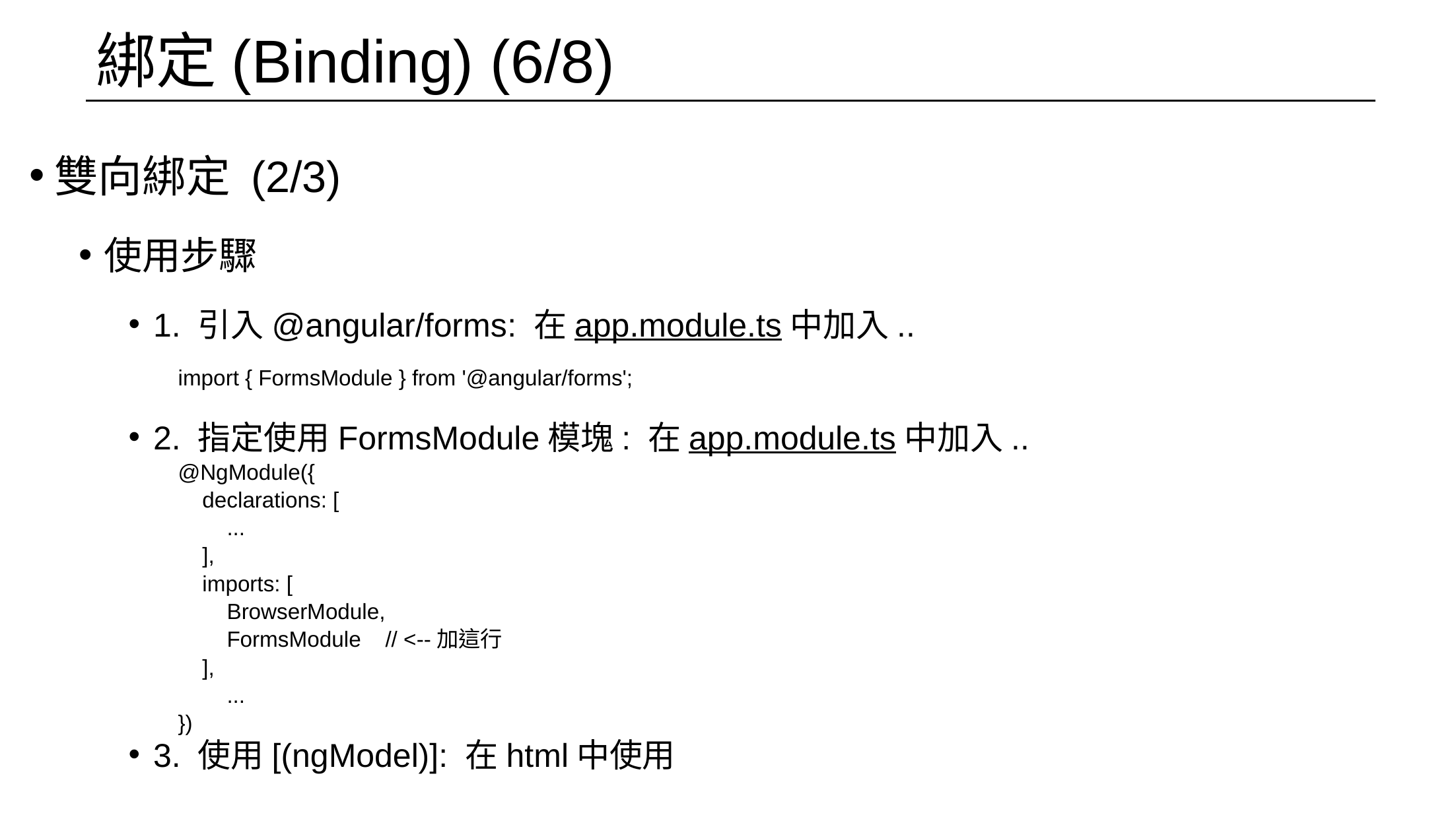

# 綁定(Binding) (6/8)
雙向綁定 (2/3)
使用步驟
1. 引入@angular/forms: 在app.module.ts中加入..
import { FormsModule } from '@angular/forms';
2. 指定使用FormsModule模塊: 在app.module.ts中加入..
@NgModule({
    declarations: [
        ...
    ],
    imports: [
        BrowserModule,
        FormsModule    // <--加這行
    ],
        ...
})
3. 使用[(ngModel)]: 在html中使用